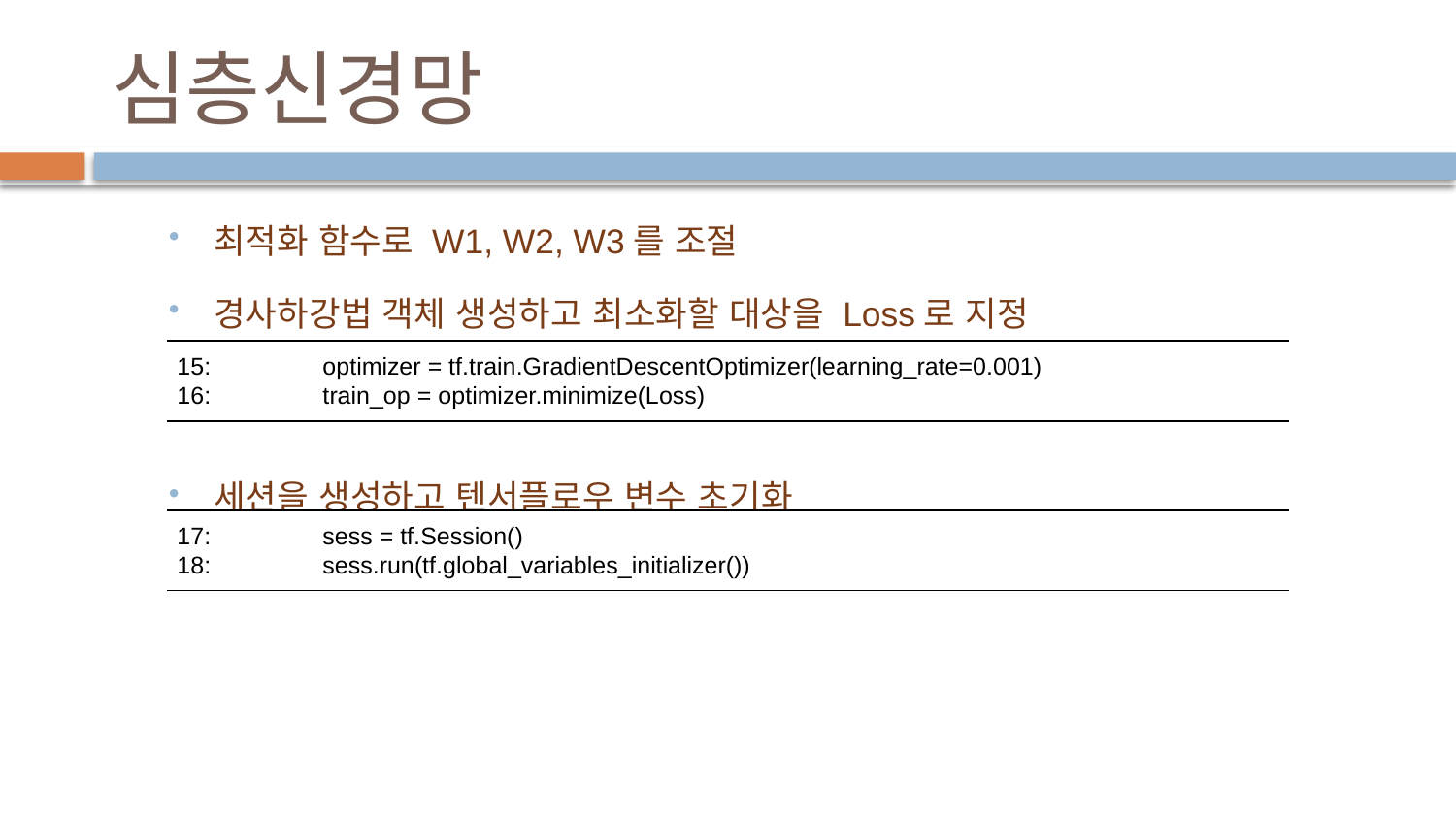

# 심층신경망
최적화 함수로 W1, W2, W3를 조절
경사하강법 객체 생성하고 최소화할 대상을 Loss로 지정

세션을 생성하고 텐서플로우 변수 초기화
| 15: optimizer = tf.train.GradientDescentOptimizer(learning\_rate=0.001) 16: train\_op = optimizer.minimize(Loss) |
| --- |
| 17: sess = tf.Session() 18: sess.run(tf.global\_variables\_initializer()) |
| --- |